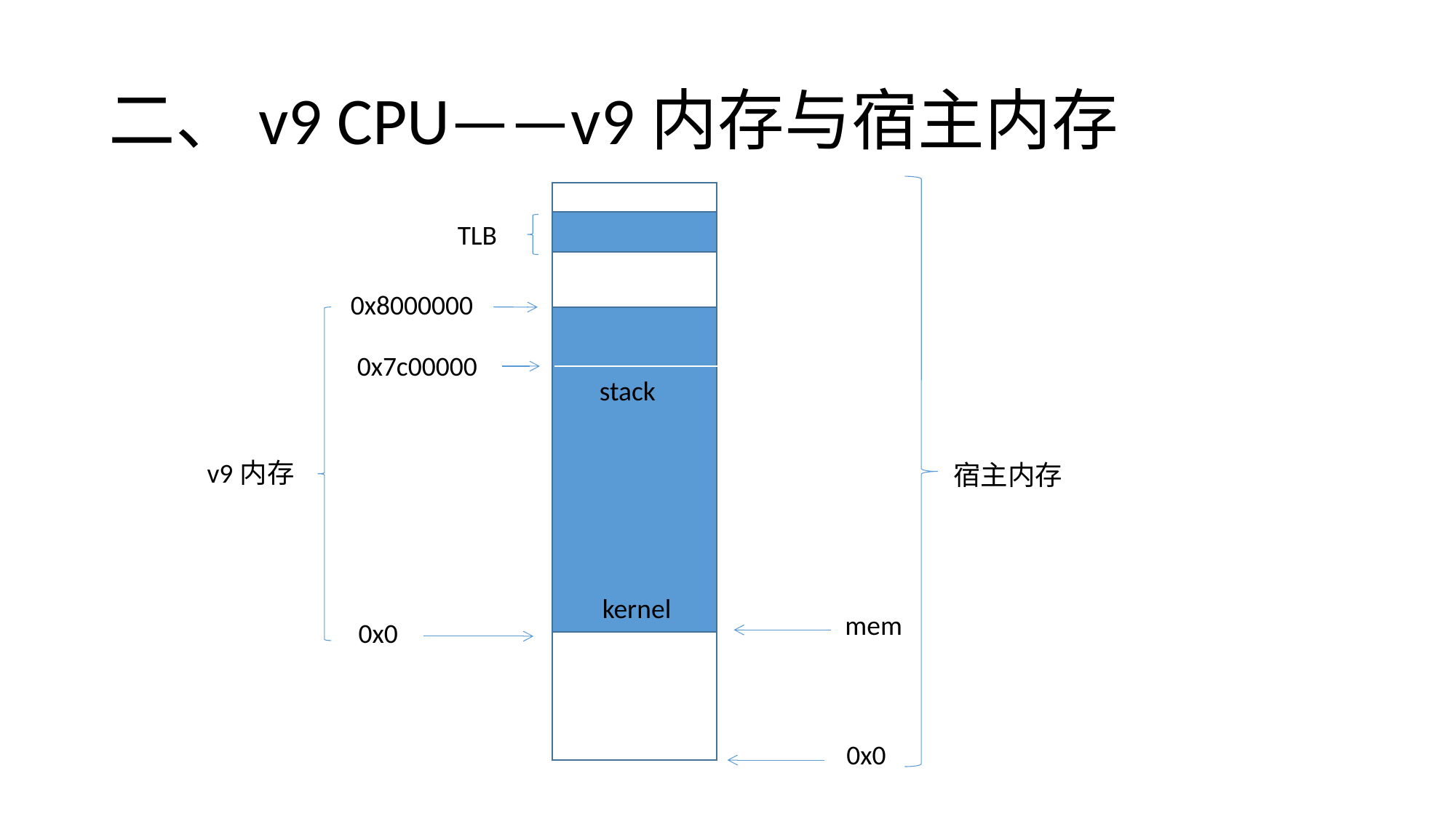

# 二、v9 CPU——v9内存与宿主内存

TLB

0x8000000

0x7c00000
stack
v9内存
宿主内存
kernel
mem
0x0
0x0